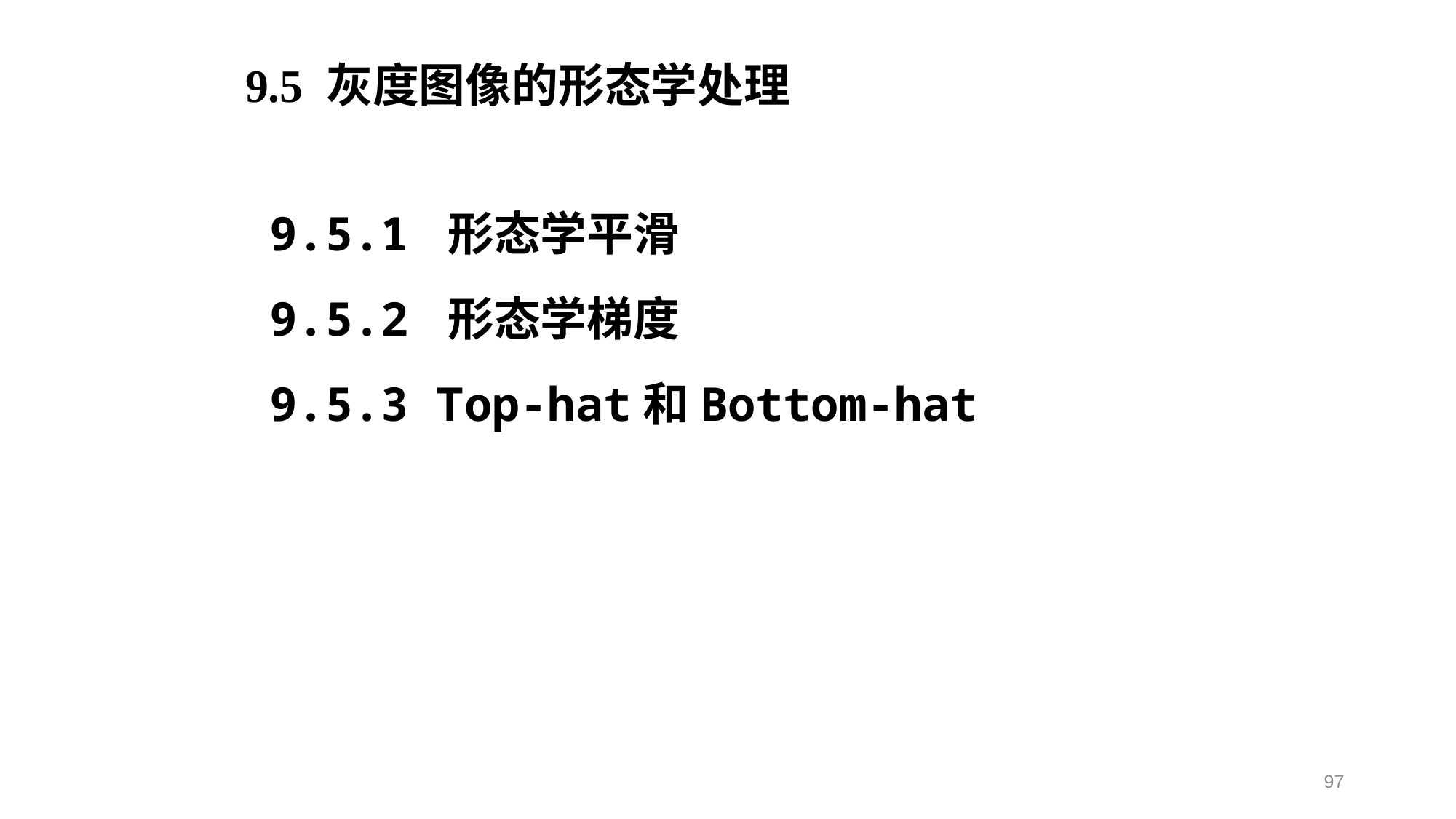

9.5 灰度图像的形态学处理
9.5.1 形态学平滑
9.5.2 形态学梯度
9.5.3 Top-hat和Bottom-hat
97